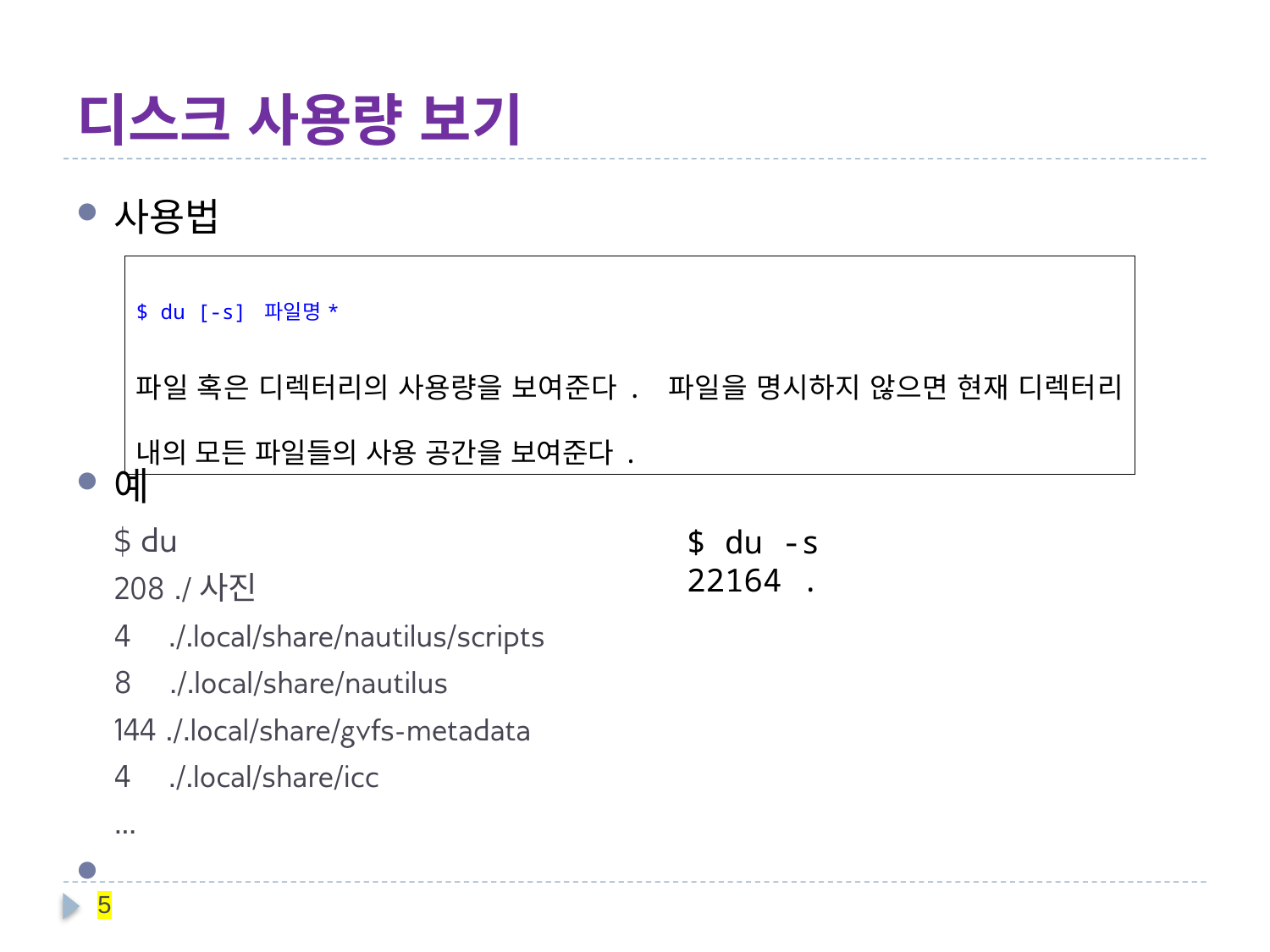

# 디스크 사용량 보기
사용법

예
$ du
208 ./사진
4    ./.local/share/nautilus/scripts
8    ./.local/share/nautilus
144 ./.local/share/gvfs-metadata
4    ./.local/share/icc
...

| $ du [-s] 파일명\* 파일 혹은 디렉터리의 사용량을 보여준다. 파일을 명시하지 않으면 현재 디렉터리 내의 모든 파일들의 사용 공간을 보여준다. |
| --- |
$ du -s
22164 .
5